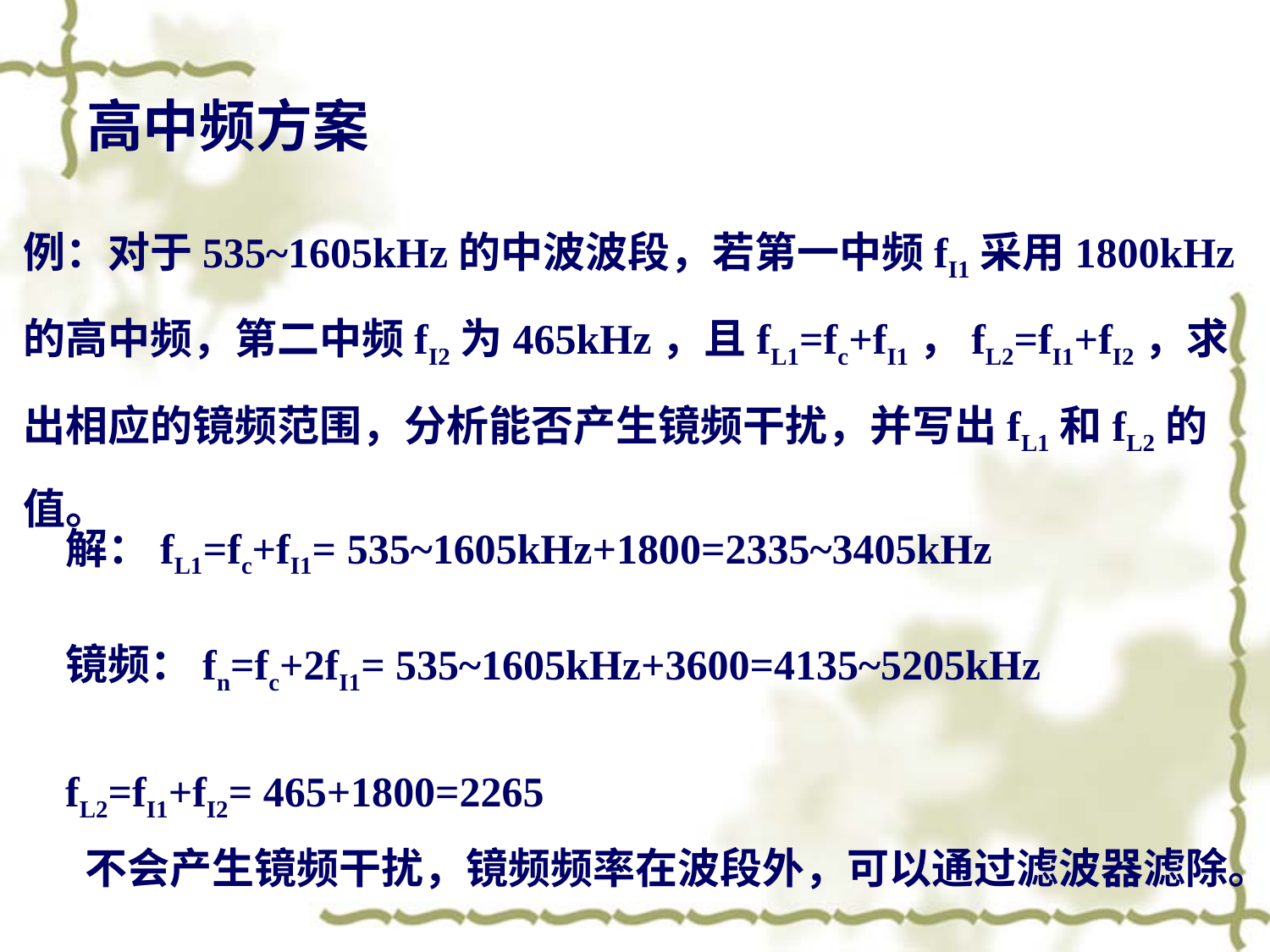

高中频方案
例：对于535~1605kHz的中波波段，若第一中频fI1采用1800kHz的高中频，第二中频fI2为465kHz，且fL1=fc+fI1，fL2=fI1+fI2，求出相应的镜频范围，分析能否产生镜频干扰，并写出fL1和fL2的值。
解：fL1=fc+fI1= 535~1605kHz+1800=2335~3405kHz
镜频：fn=fc+2fI1= 535~1605kHz+3600=4135~5205kHz
fL2=fI1+fI2= 465+1800=2265
不会产生镜频干扰，镜频频率在波段外，可以通过滤波器滤除。